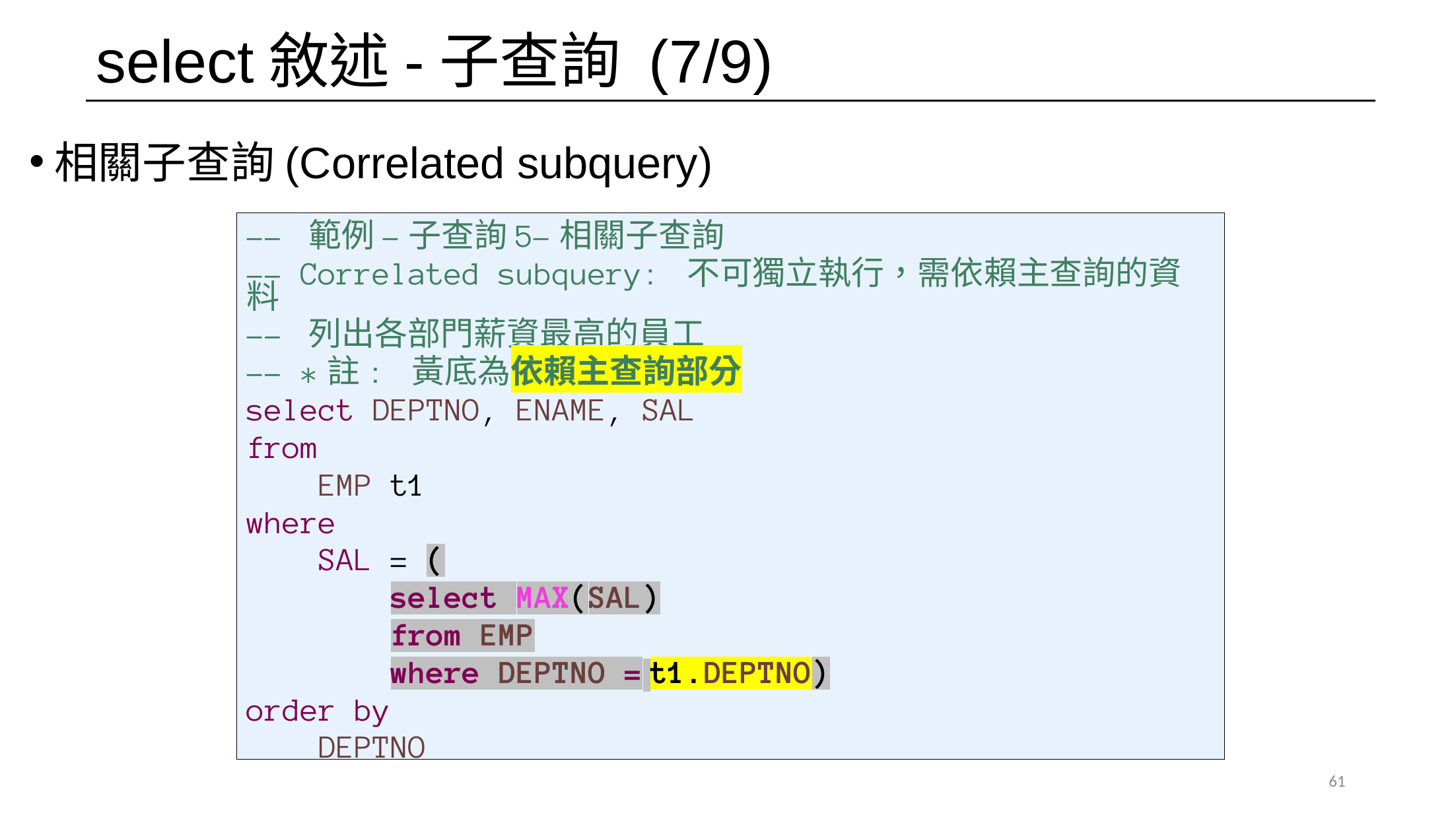

# select敘述-子查詢 (7/9)
相關子查詢(Correlated subquery)
-- 範例-子查詢5-相關子查詢
-- Correlated subquery: 不可獨立執行，需依賴主查詢的資料
-- 列出各部門薪資最高的員工
-- *註: 黃底為依賴主查詢部分
select DEPTNO, ENAME, SAL
from
    EMP t1
where
    SAL = (
        select MAX(SAL)
        from EMP
        where DEPTNO = t1.DEPTNO)
order by
    DEPTNO
61